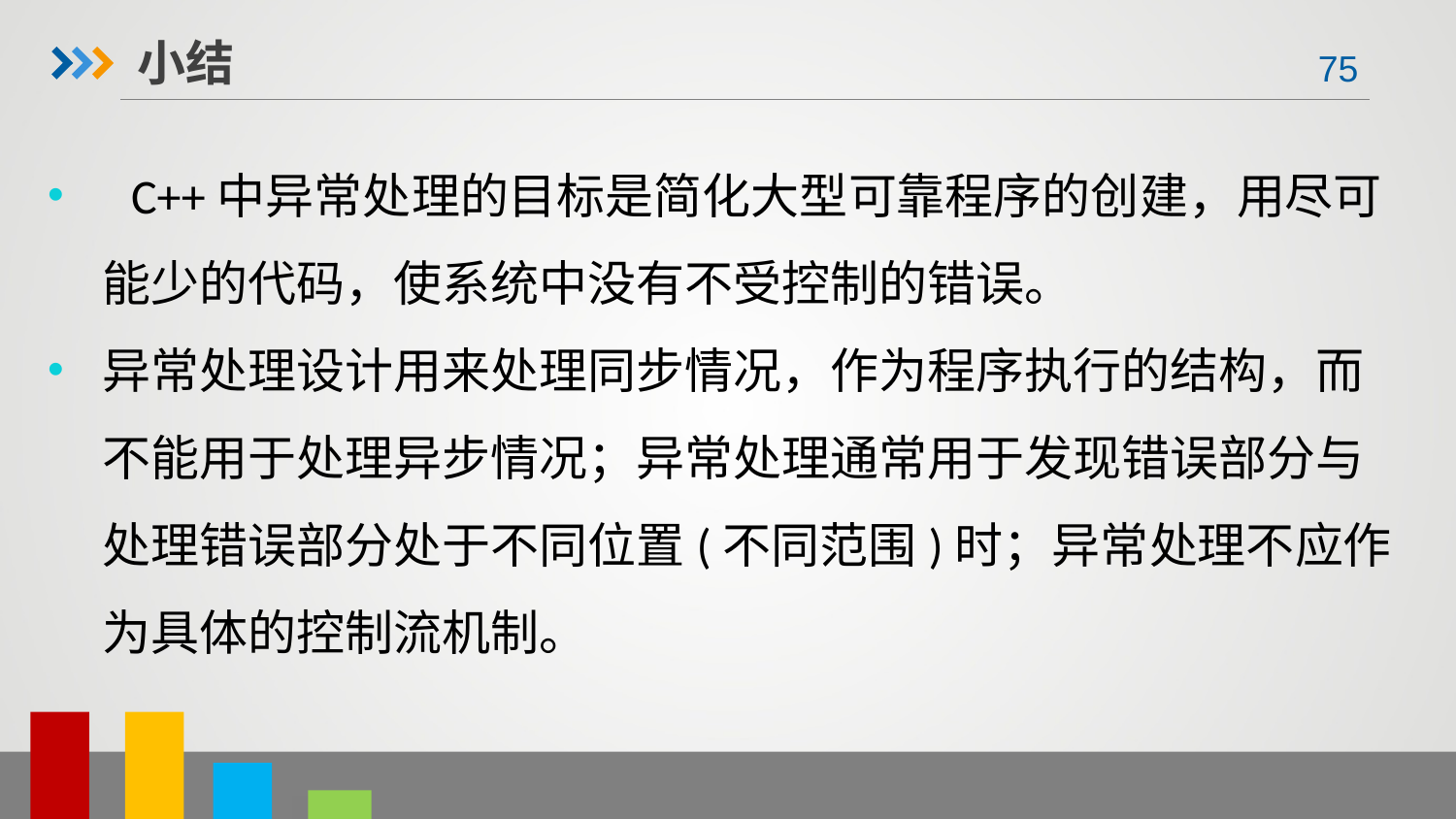

小结
  C++中异常处理的目标是简化大型可靠程序的创建，用尽可能少的代码，使系统中没有不受控制的错误。
异常处理设计用来处理同步情况，作为程序执行的结构，而不能用于处理异步情况；异常处理通常用于发现错误部分与处理错误部分处于不同位置(不同范围)时；异常处理不应作为具体的控制流机制。